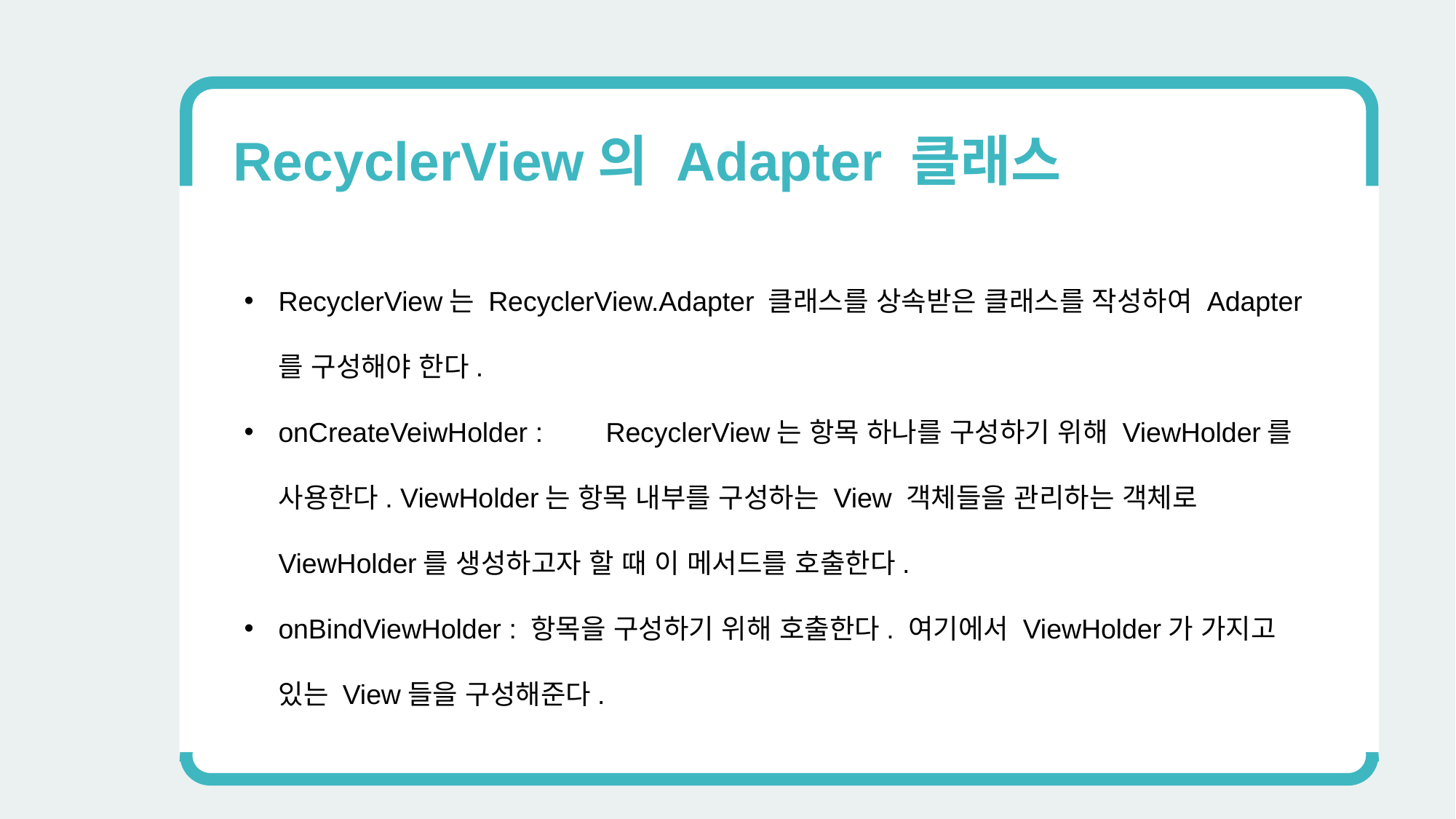

RecyclerView의 Adapter 클래스

RecyclerView는 RecyclerView.Adapter 클래스를 상속받은 클래스를 작성하여 Adapter를 구성해야 한다.
onCreateVeiwHolder : 	RecyclerView는 항목 하나를 구성하기 위해 ViewHolder를 사용한다. ViewHolder는 항목 내부를 구성하는 View 객체들을 관리하는 객체로 ViewHolder를 생성하고자 할 때 이 메서드를 호출한다.
onBindViewHolder : 항목을 구성하기 위해 호출한다. 여기에서 ViewHolder가 가지고 있는 View들을 구성해준다.